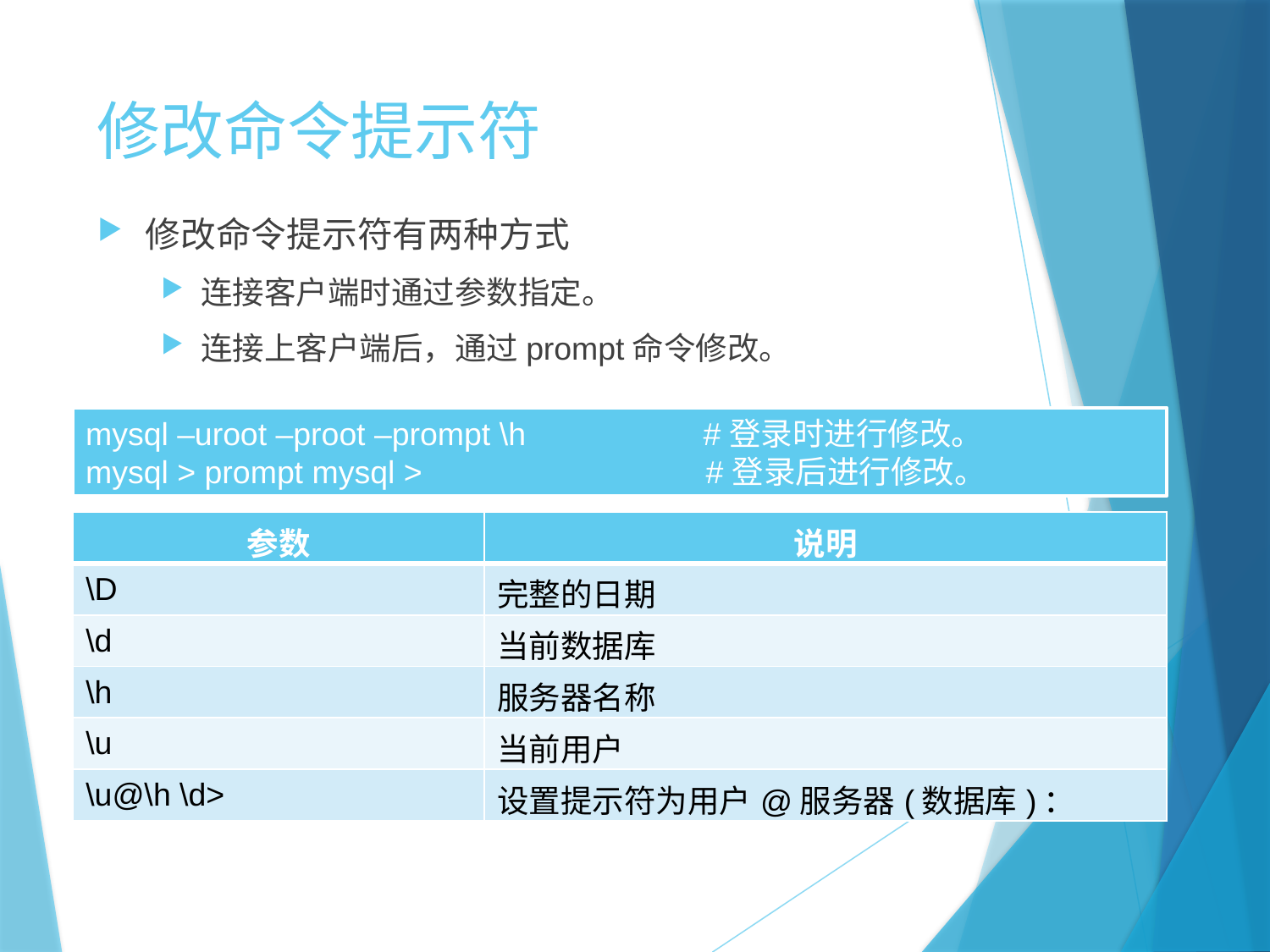

# 修改命令提示符
修改命令提示符有两种方式
连接客户端时通过参数指定。
连接上客户端后，通过prompt命令修改。

mysql –uroot –proot –prompt \h                    #登录时进行修改。
mysql > prompt mysql >                                #登录后进行修改。
| 参数 | 说明 |
| --- | --- |
| \D | 完整的日期 |
| \d | 当前数据库 |
| \h | 服务器名称 |
| \u | 当前用户 |
| \u@\h \d> | 设置提示符为用户@服务器(数据库)： |